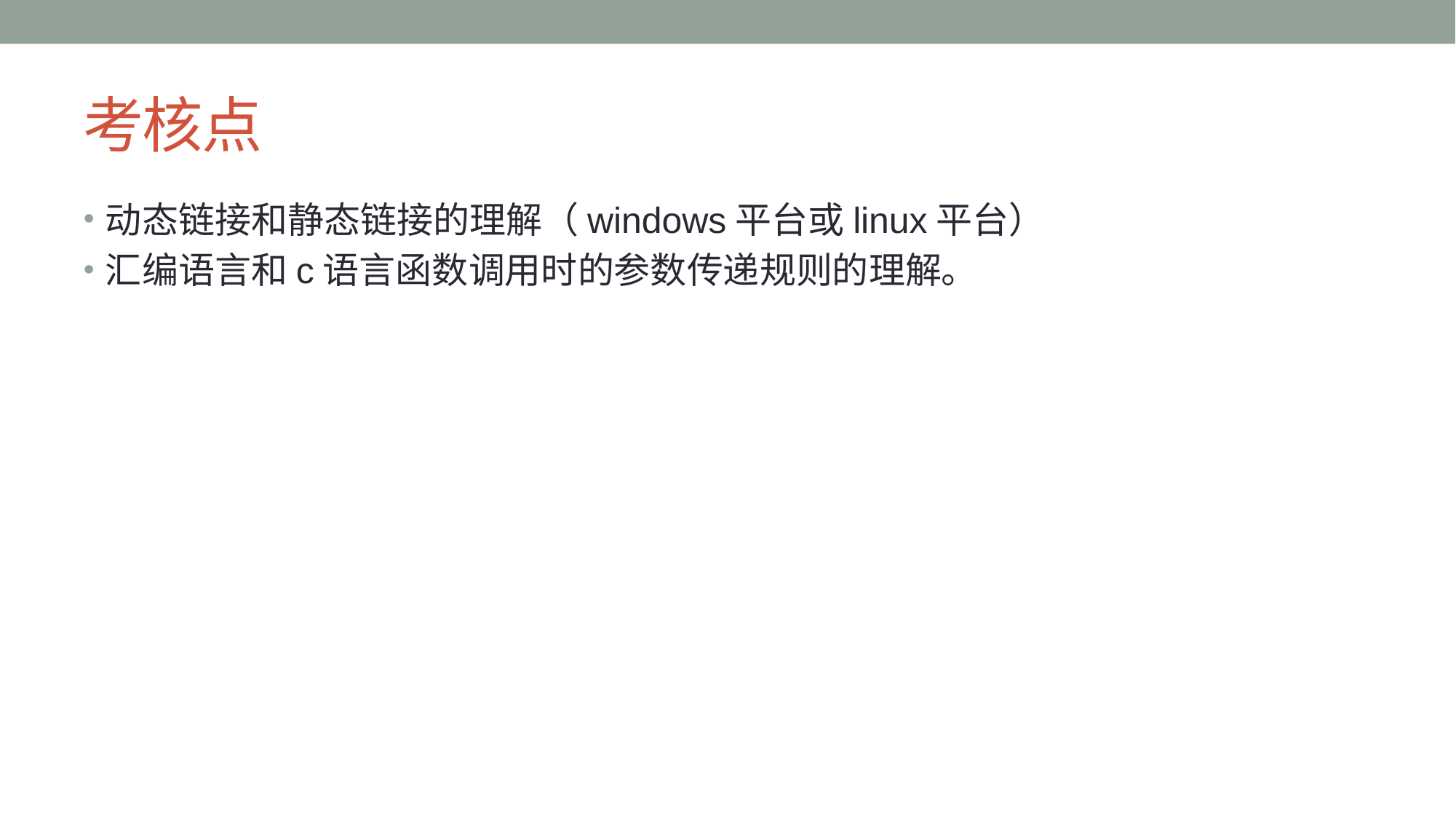

# 考核点
动态链接和静态链接的理解（windows平台或linux平台）
汇编语言和c语言函数调用时的参数传递规则的理解。